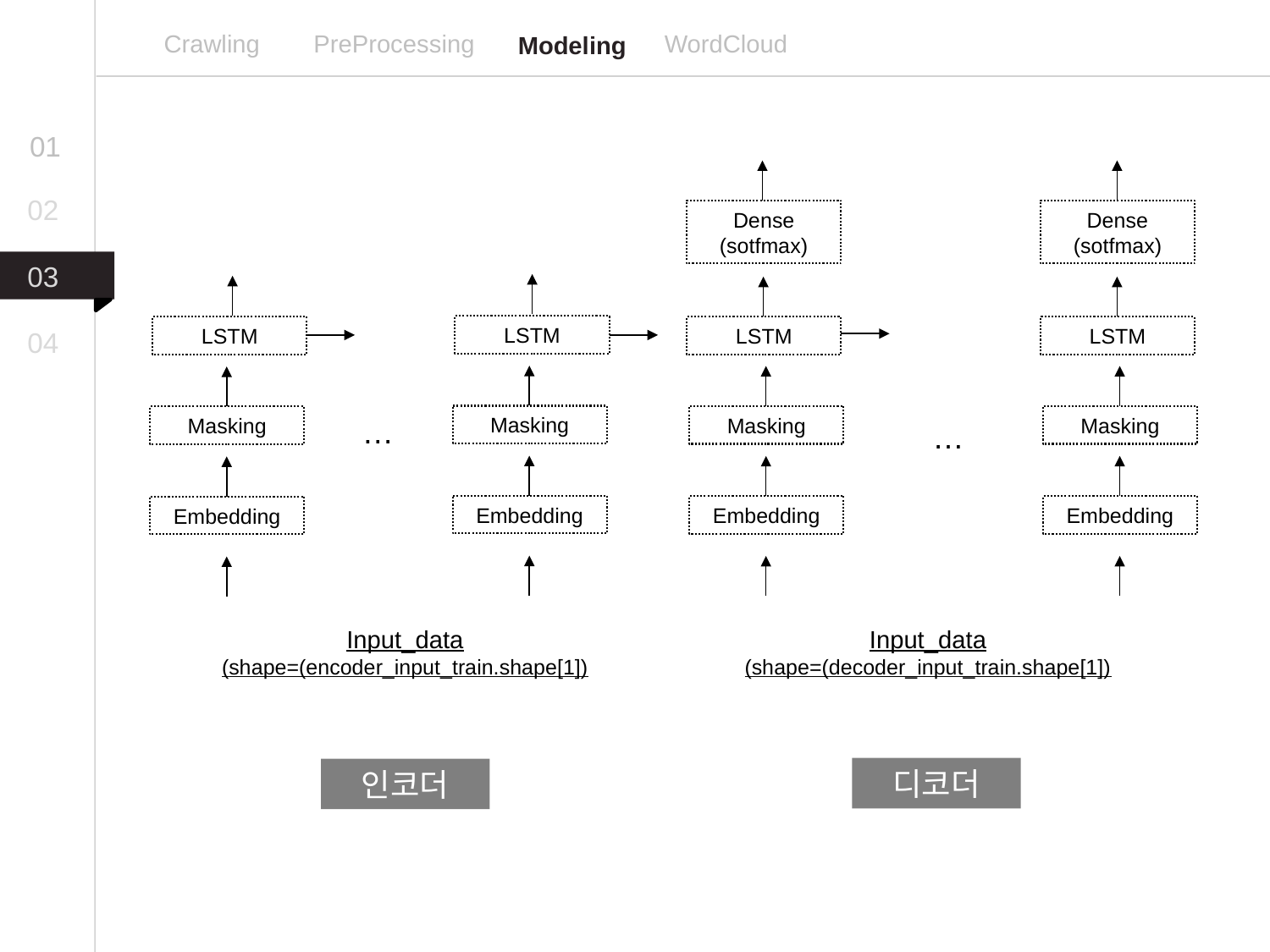

WordCloud
Crawling
PreProcessing
Modeling
01
02
Dense
(sotfmax)
Dense
(sotfmax)

03

LSTM
LSTM
LSTM
LSTM
04
…
Masking
Masking
Masking
Masking
…
Embedding
Embedding
Embedding
Embedding
Input_data
(shape=(encoder_input_train.shape[1])
Input_data
(shape=(decoder_input_train.shape[1])
디코더
인코더